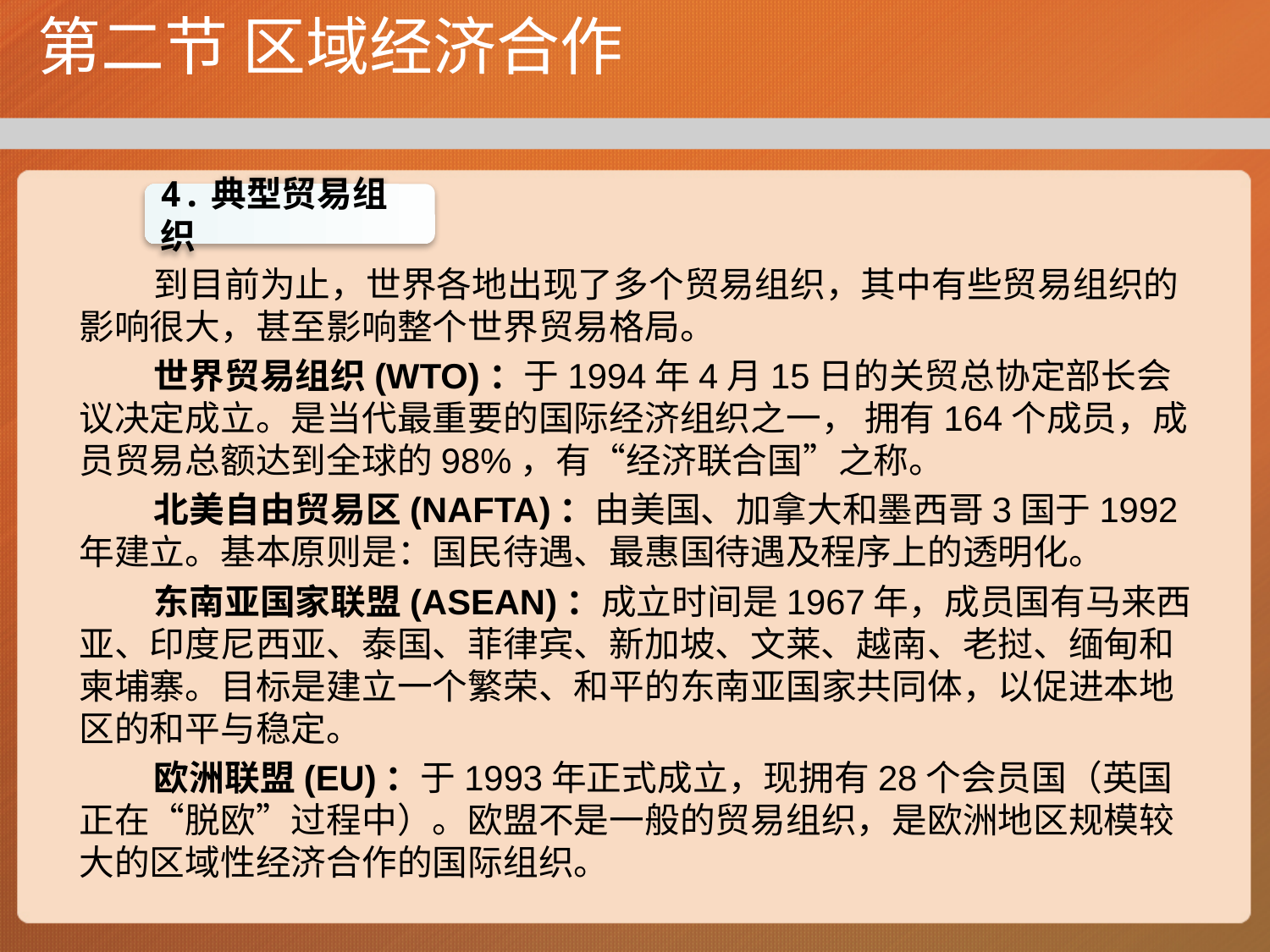

# 第二节 区域经济合作
4.典型贸易组织

到目前为止，世界各地出现了多个贸易组织，其中有些贸易组织的影响很大，甚至影响整个世界贸易格局。
世界贸易组织(WTO)：于1994年4月15日的关贸总协定部长会议决定成立。是当代最重要的国际经济组织之一， 拥有164个成员，成员贸易总额达到全球的98%，有“经济联合国”之称。
北美自由贸易区(NAFTA)：由美国、加拿大和墨西哥3国于1992年建立。基本原则是：国民待遇、最惠国待遇及程序上的透明化。
东南亚国家联盟(ASEAN)：成立时间是1967年，成员国有马来西亚、印度尼西亚、泰国、菲律宾、新加坡、文莱、越南、老挝、缅甸和柬埔寨。目标是建立一个繁荣、和平的东南亚国家共同体，以促进本地区的和平与稳定。
欧洲联盟(EU)：于1993年正式成立，现拥有28个会员国（英国正在“脱欧”过程中）。欧盟不是一般的贸易组织，是欧洲地区规模较大的区域性经济合作的国际组织。